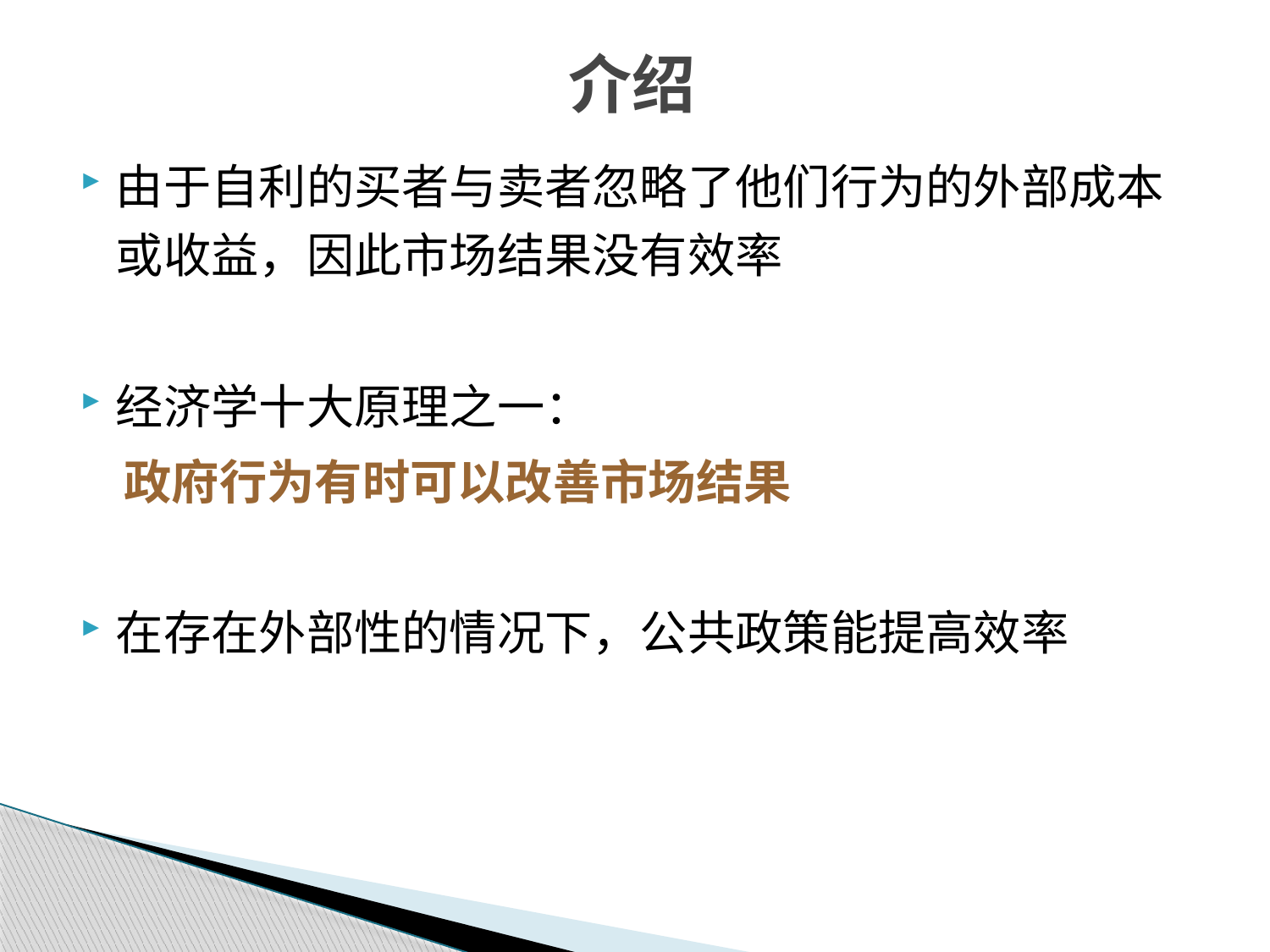

介绍
由于自利的买者与卖者忽略了他们行为的外部成本或收益，因此市场结果没有效率

经济学十大原理之一：
   政府行为有时可以改善市场结果

在存在外部性的情况下，公共政策能提高效率